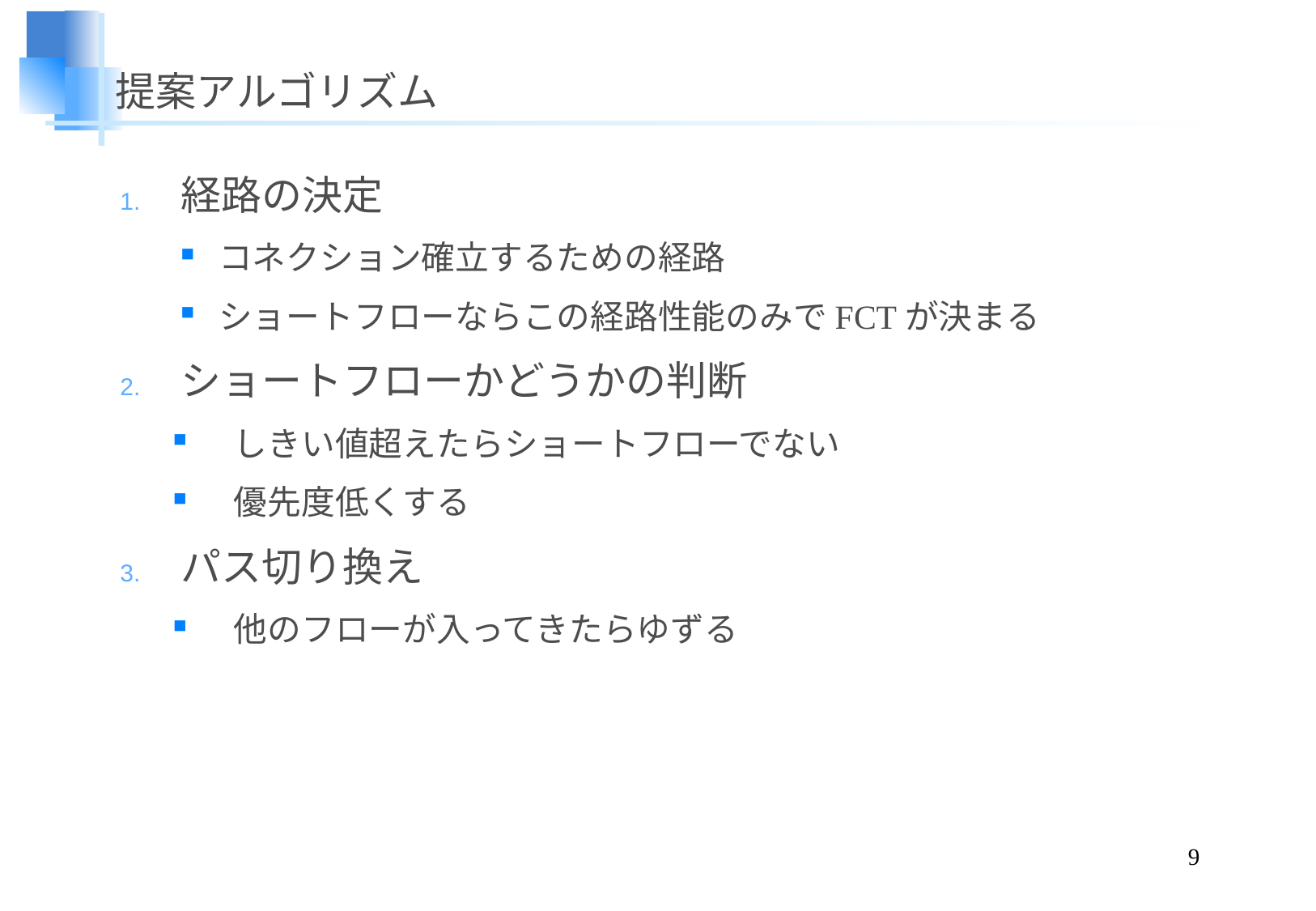

# 提案アルゴリズム
経路の決定
コネクション確立するための経路
ショートフローならこの経路性能のみでFCTが決まる
ショートフローかどうかの判断
しきい値超えたらショートフローでない
優先度低くする
パス切り換え
他のフローが入ってきたらゆずる
9